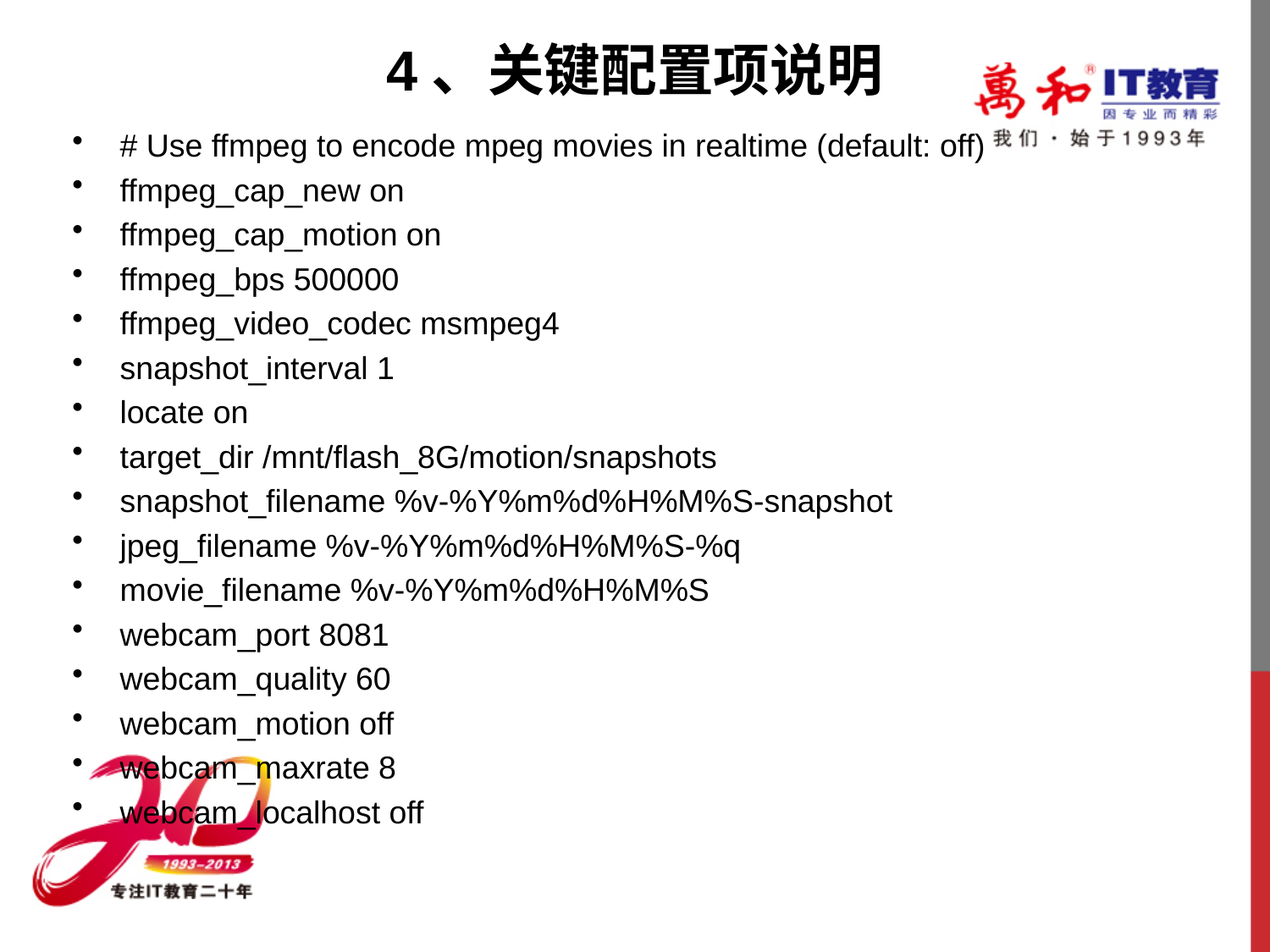

# 4、关键配置项说明
# Use ffmpeg to encode mpeg movies in realtime (default: off)
ffmpeg_cap_new on
ffmpeg_cap_motion on
ffmpeg_bps 500000
ffmpeg_video_codec msmpeg4
snapshot_interval 1
locate on
target_dir /mnt/flash_8G/motion/snapshots
snapshot_filename %v-%Y%m%d%H%M%S-snapshot
jpeg_filename %v-%Y%m%d%H%M%S-%q
movie_filename %v-%Y%m%d%H%M%S
webcam_port 8081
webcam_quality 60
webcam_motion off
webcam_maxrate 8
webcam_localhost off